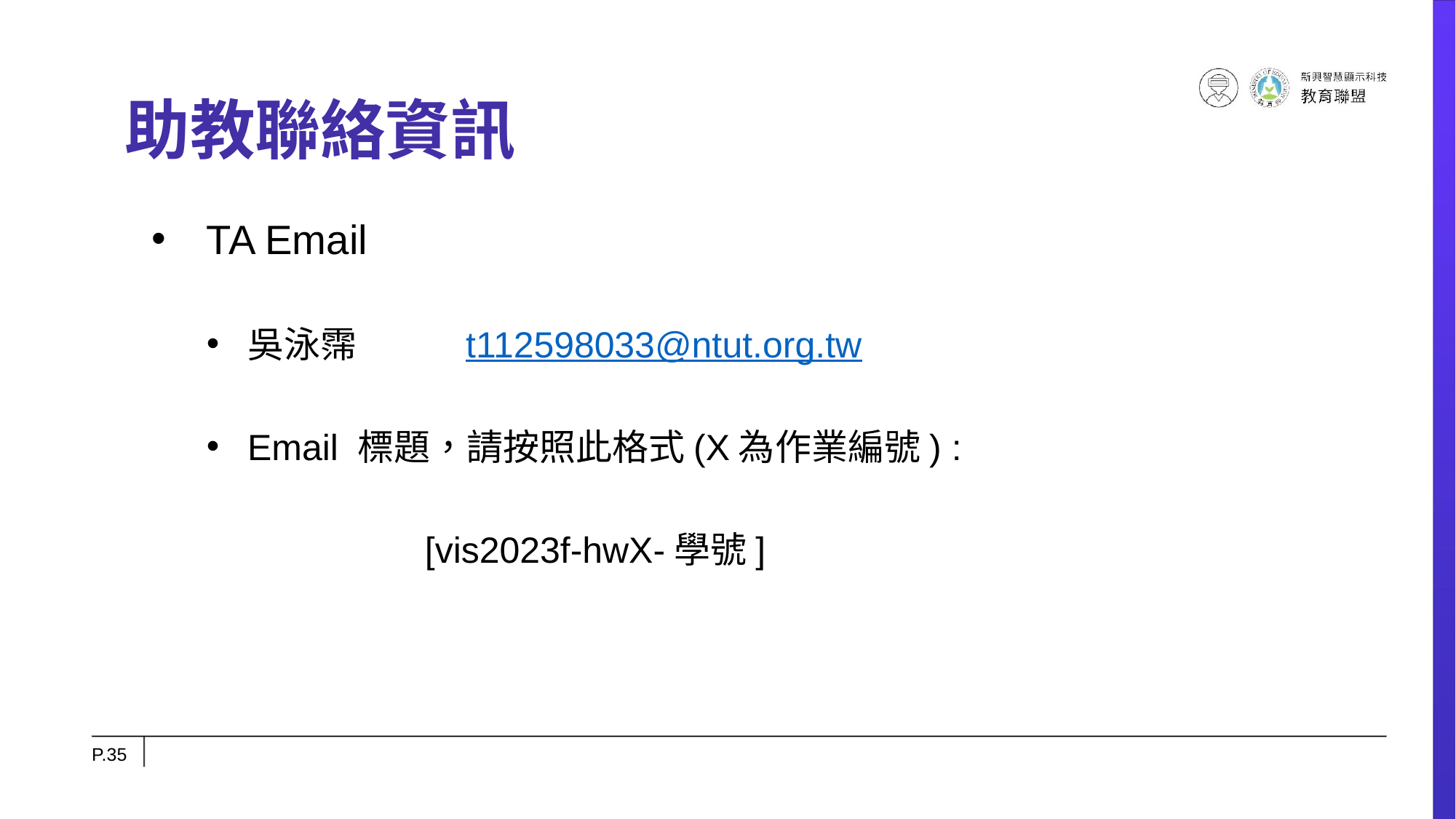

# 助教聯絡資訊
TA Email

吳泳霈	t112598033@ntut.org.tw

Email 標題，請按照此格式(X為作業編號) :

		[vis2023f-hwX-學號]
P.35